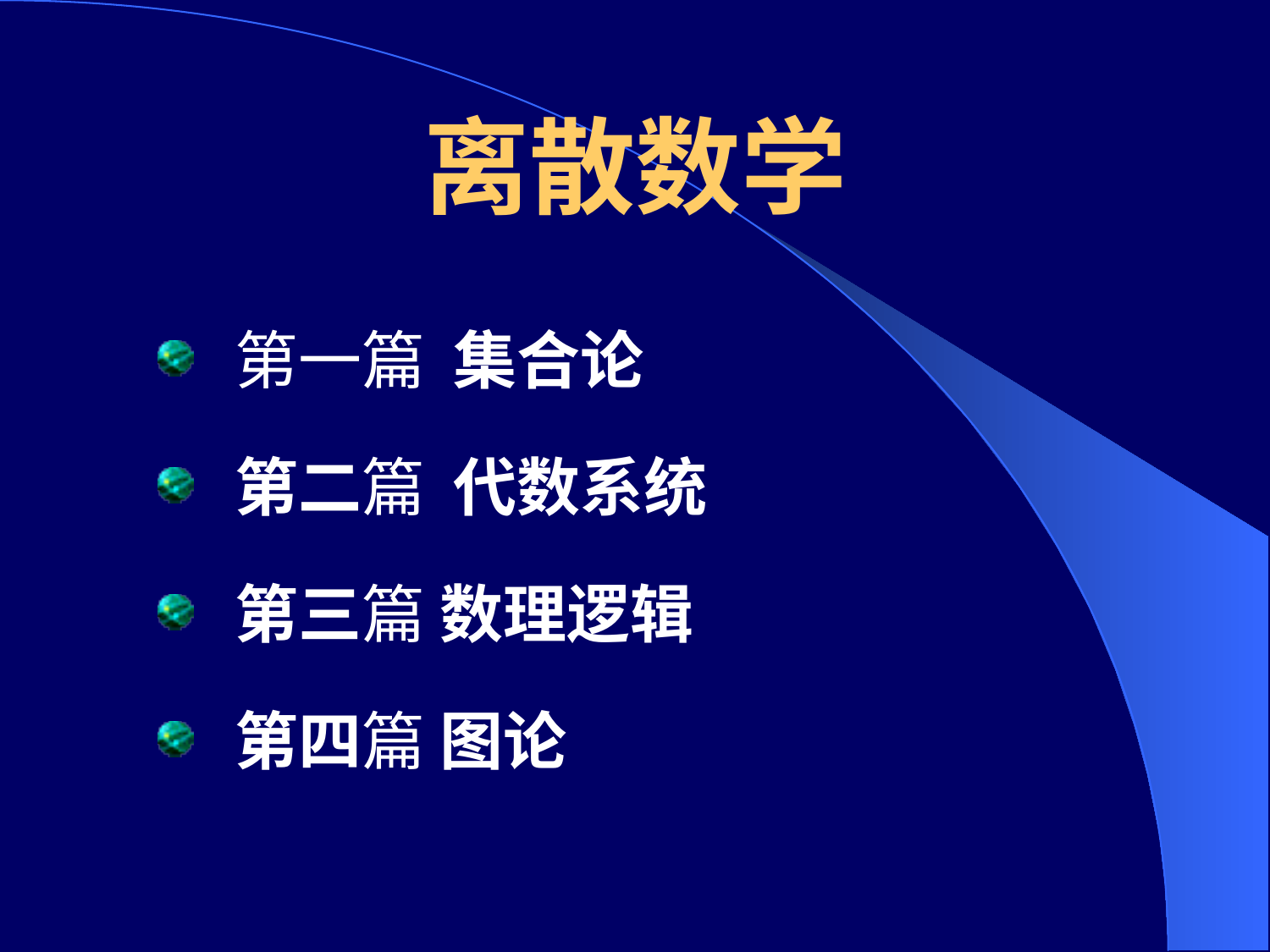

# 离散数学
 第一篇  集合论
 第二篇  代数系统
 第三篇 数理逻辑
 第四篇 图论